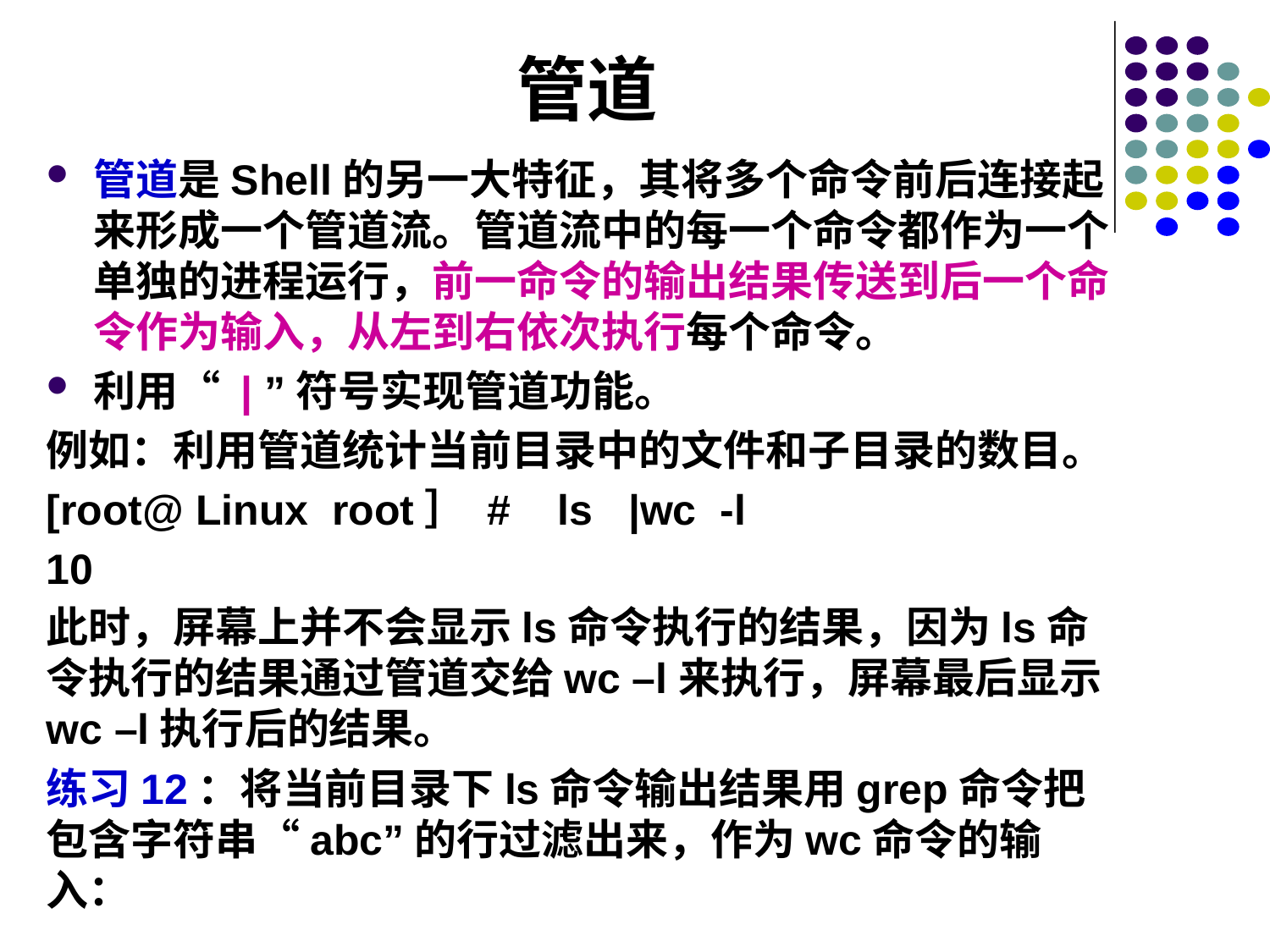

# 管道
管道是Shell的另一大特征，其将多个命令前后连接起来形成一个管道流。管道流中的每一个命令都作为一个单独的进程运行，前一命令的输出结果传送到后一个命令作为输入，从左到右依次执行每个命令。
利用“ | ”符号实现管道功能。
例如：利用管道统计当前目录中的文件和子目录的数目。
[root@ Linux  root］ #    ls   |wc  -l
10
此时，屏幕上并不会显示ls命令执行的结果，因为ls命令执行的结果通过管道交给wc –l来执行，屏幕最后显示wc –l执行后的结果。
练习12：将当前目录下ls命令输出结果用grep命令把包含字符串“abc”的行过滤出来，作为wc命令的输入：